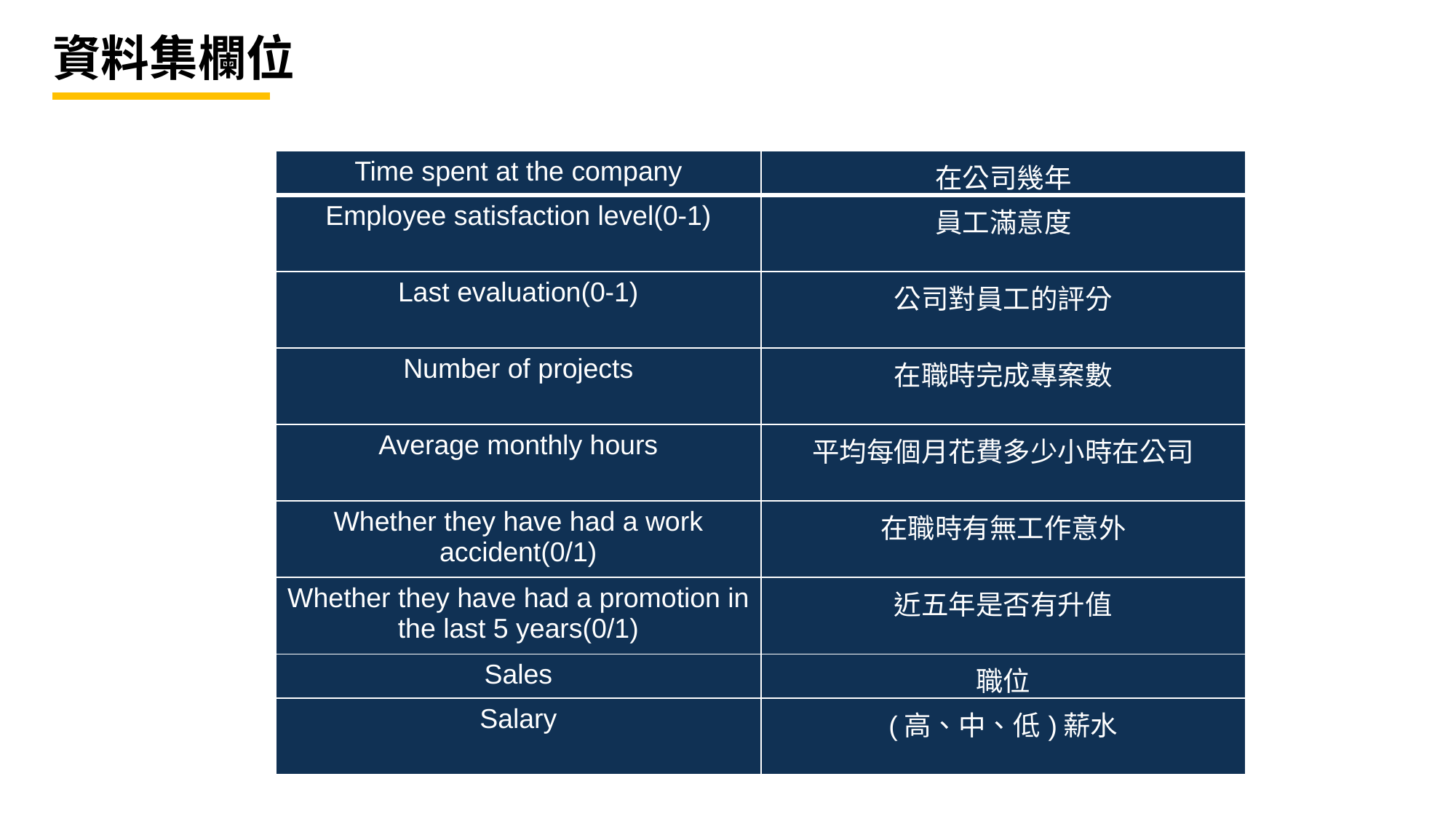

# 資料集欄位
| Time spent at the company | 在公司幾年 |
| --- | --- |
| Employee satisfaction level(0-1) | 員工滿意度 |
| Last evaluation(0-1) | 公司對員工的評分 |
| Number of projects | 在職時完成專案數 |
| Average monthly hours | 平均每個月花費多少小時在公司 |
| Whether they have had a work accident(0/1) | 在職時有無工作意外 |
| Whether they have had a promotion in the last 5 years(0/1) | 近五年是否有升值 |
| Sales | 職位 |
| Salary | (高、中、低)薪水 |
标题数字等都可以通过点击和重新输入进行更改，顶部“开始”面板中可以对字体、字号、颜色、行距等进行修改。建议正文12号字，1.3倍字间距。